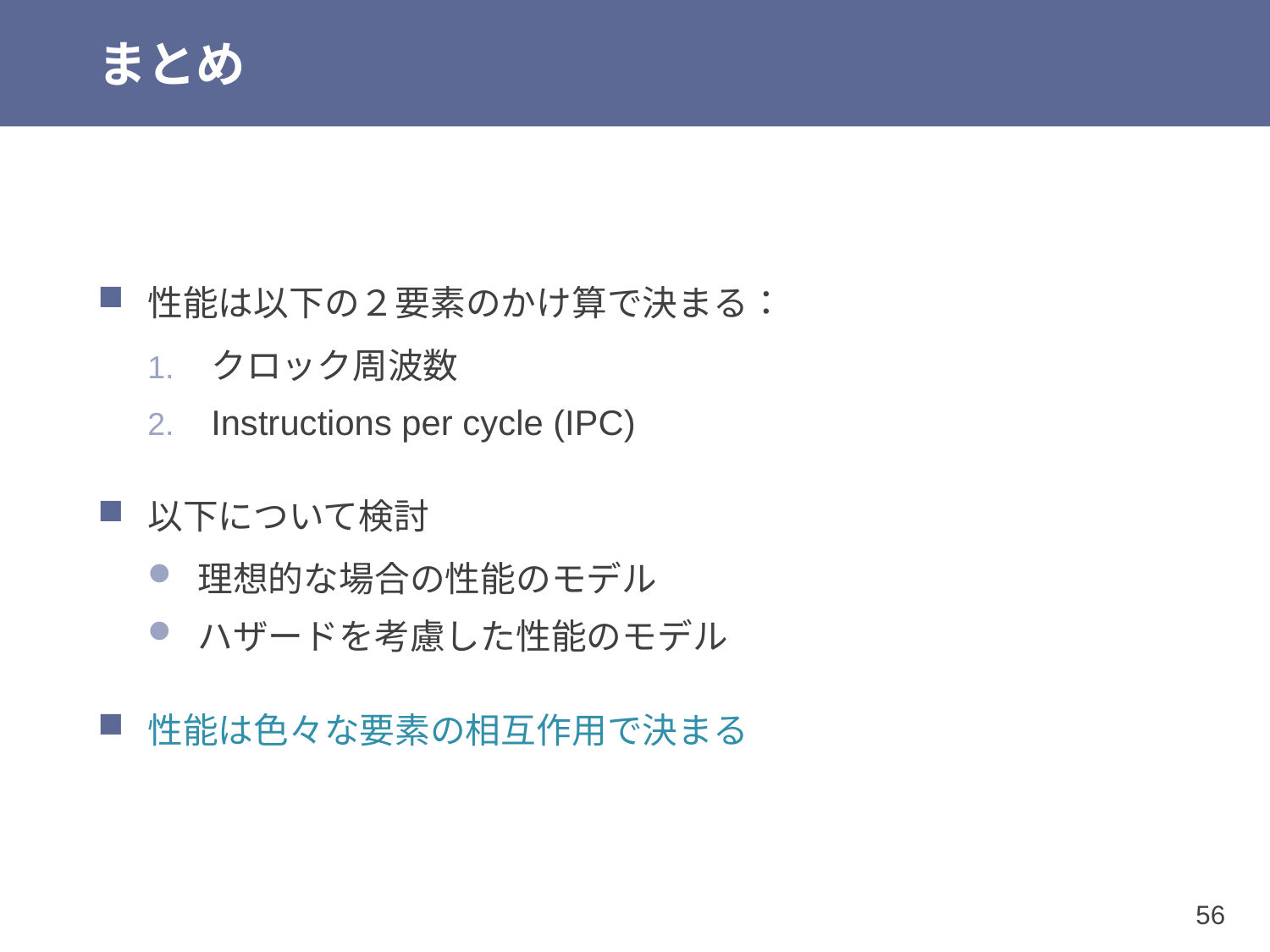

# まとめ
性能は以下の２要素のかけ算で決まる：
クロック周波数
Instructions per cycle (IPC)
以下について検討
理想的な場合の性能のモデル
ハザードを考慮した性能のモデル
性能は色々な要素の相互作用で決まる